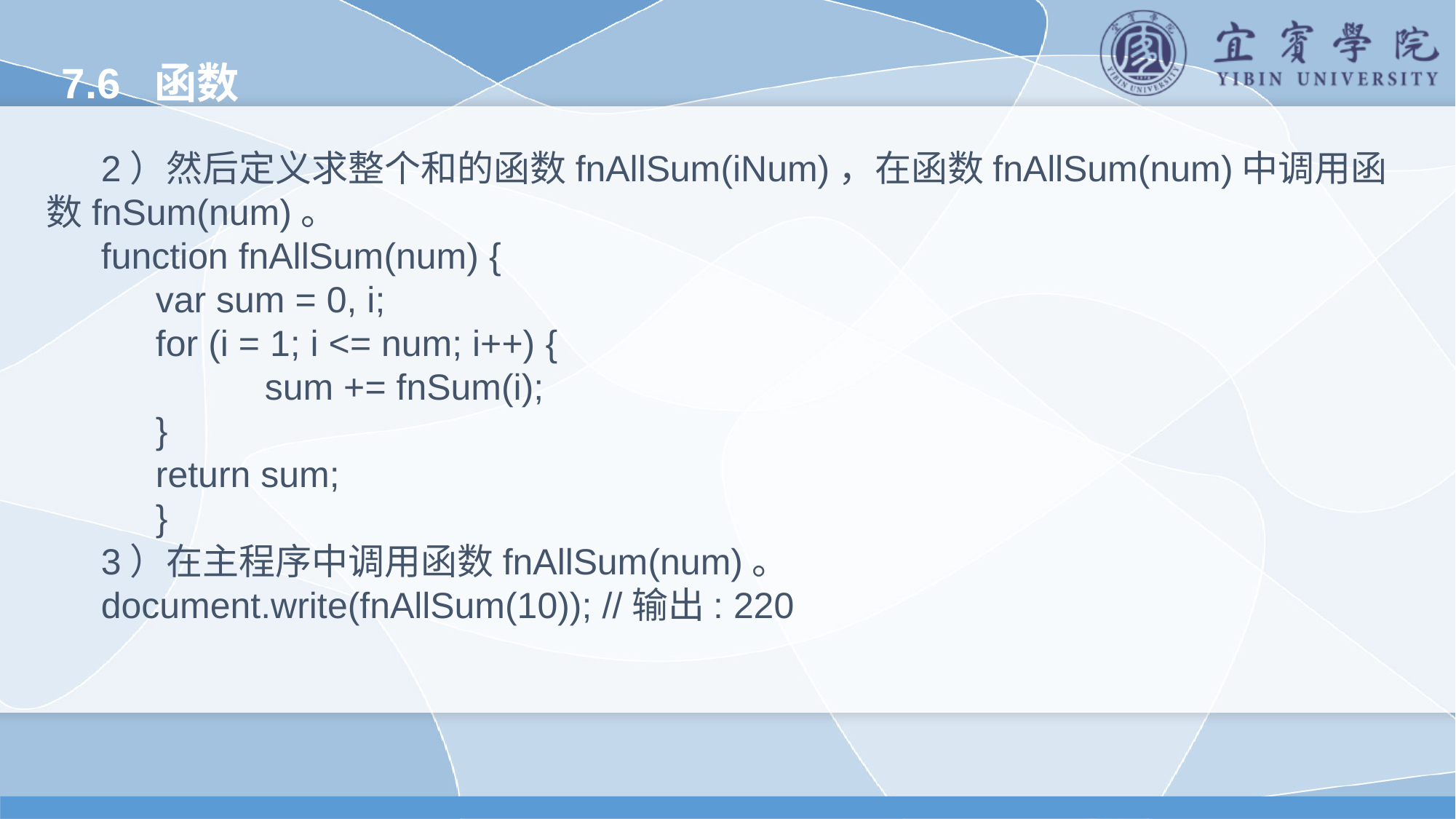

7.6  函数
2）然后定义求整个和的函数fnAllSum(iNum)，在函数fnAllSum(num)中调用函数fnSum(num)。
function fnAllSum(num) {
	var sum = 0, i;
	for (i = 1; i <= num; i++) {
		sum += fnSum(i);
	}
	return sum;
	}
3）在主程序中调用函数fnAllSum(num)。
document.write(fnAllSum(10)); //输出: 220